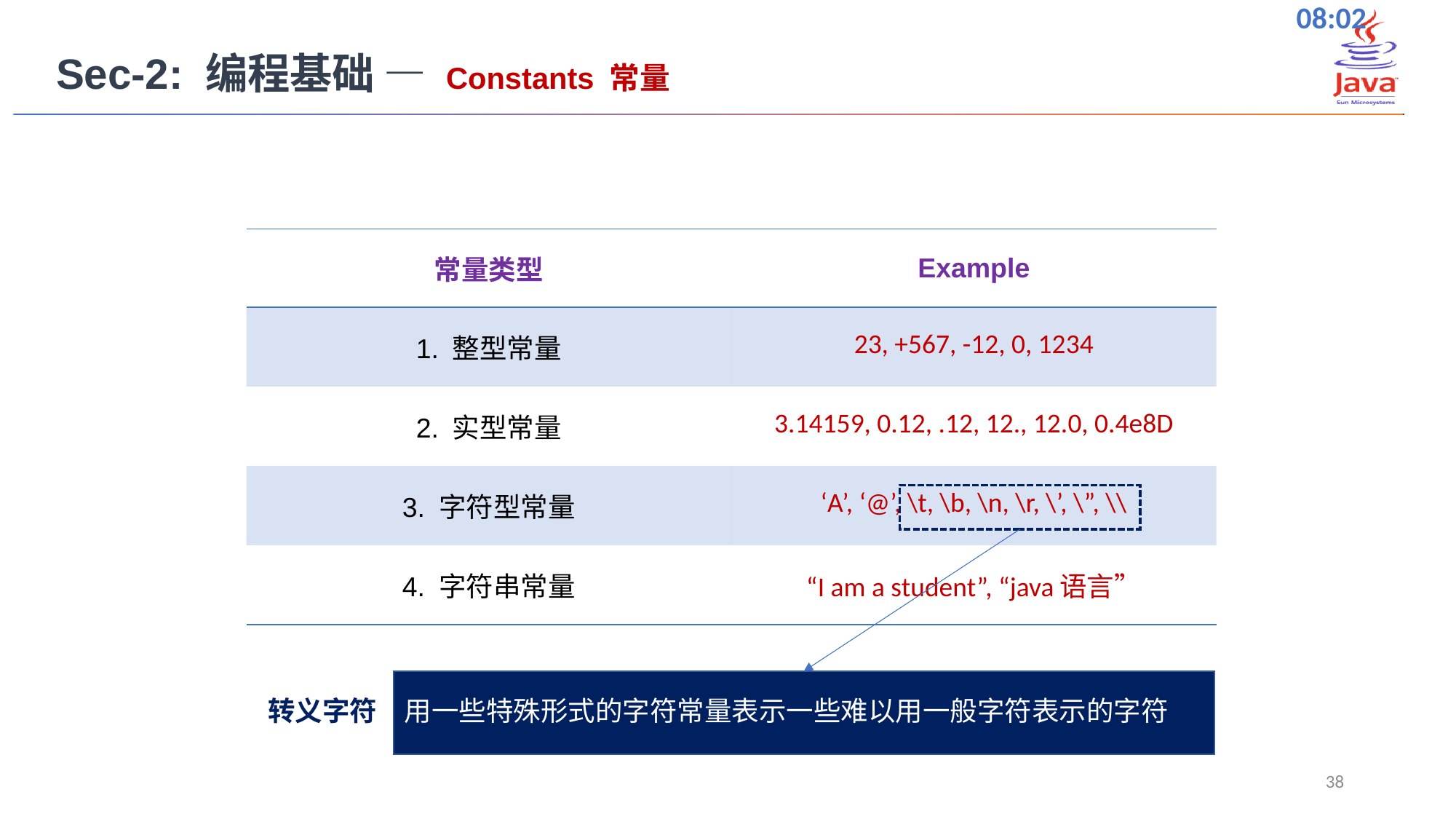

Sec-2: 编程基础 — Constants 常量
| 常量类型 | Example |
| --- | --- |
| 1. 整型常量 | 23, +567, -12, 0, 1234 |
| 2. 实型常量 | 3.14159, 0.12, .12, 12., 12.0, 0.4e8D |
| 3. 字符型常量 | ‘A’, ‘@’, \t, \b, \n, \r, \’, \”, \\ |
| 4. 字符串常量 | “I am a student”, “java语言” |

转义字符
用一些特殊形式的字符常量表示一些难以用一般字符表示的字符
38